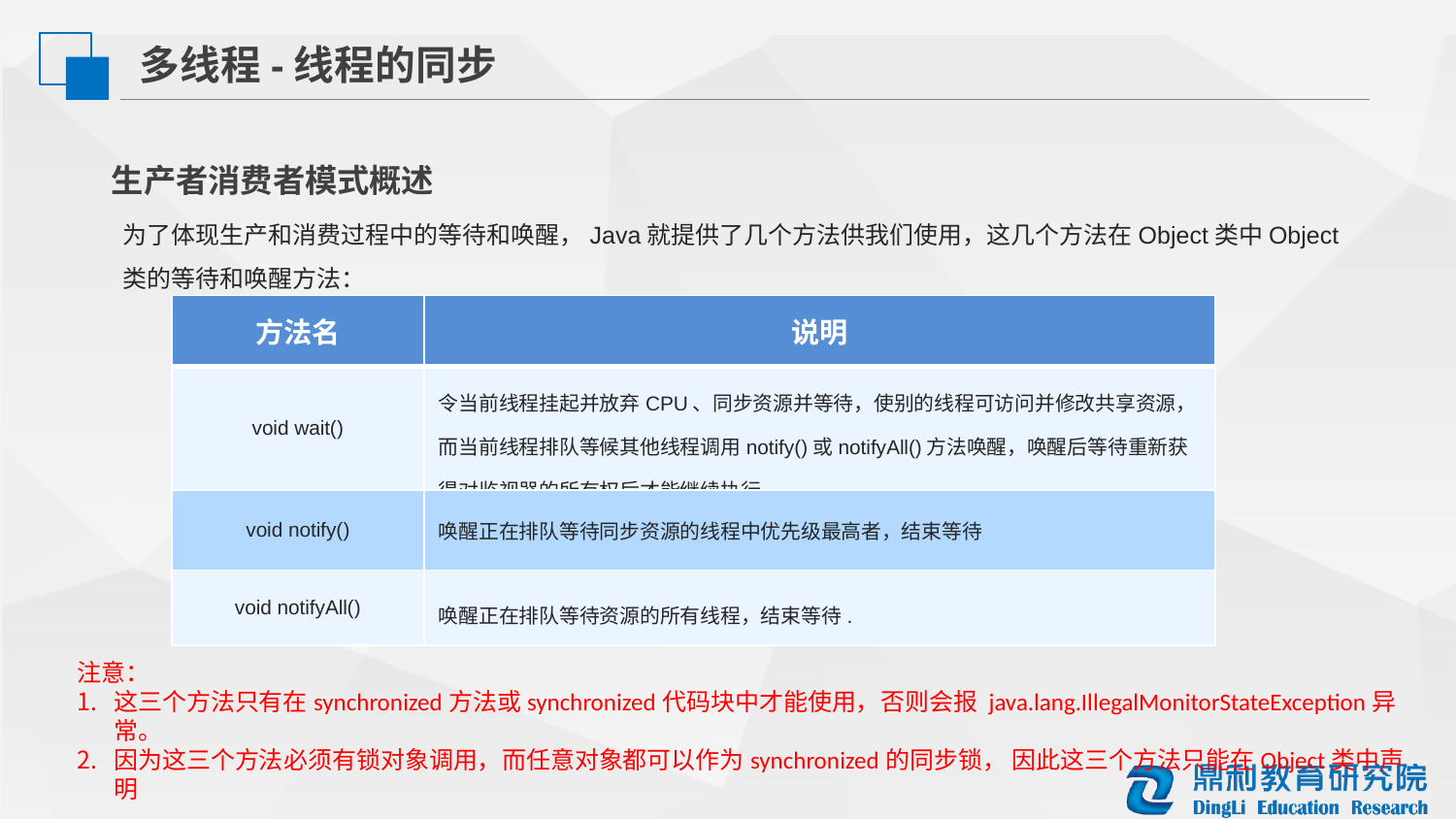

多线程-线程的同步
生产者消费者模式概述

为了体现生产和消费过程中的等待和唤醒，Java就提供了几个方法供我们使用，这几个方法在Object类中Object类的等待和唤醒方法：
| 方法名 | 说明 |
| --- | --- |
| void wait​() | 令当前线程挂起并放弃CPU、同步资源并等待，使别的线程可访问并修改共享资源，而当前线程排队等候其他线程调用notify()或notifyAll()方法唤醒，唤醒后等待重新获得对监视器的所有权后才能继续执行。 |
| void notify​() | 唤醒正在排队等待同步资源的线程中优先级最高者，结束等待 |
| void notifyAll​() | 唤醒正在排队等待资源的所有线程，结束等待. |
注意：
这三个方法只有在synchronized方法或synchronized代码块中才能使用，否则会报 java.lang.IllegalMonitorStateException异常。
因为这三个方法必须有锁对象调用，而任意对象都可以作为synchronized的同步锁， 因此这三个方法只能在Object类中声明